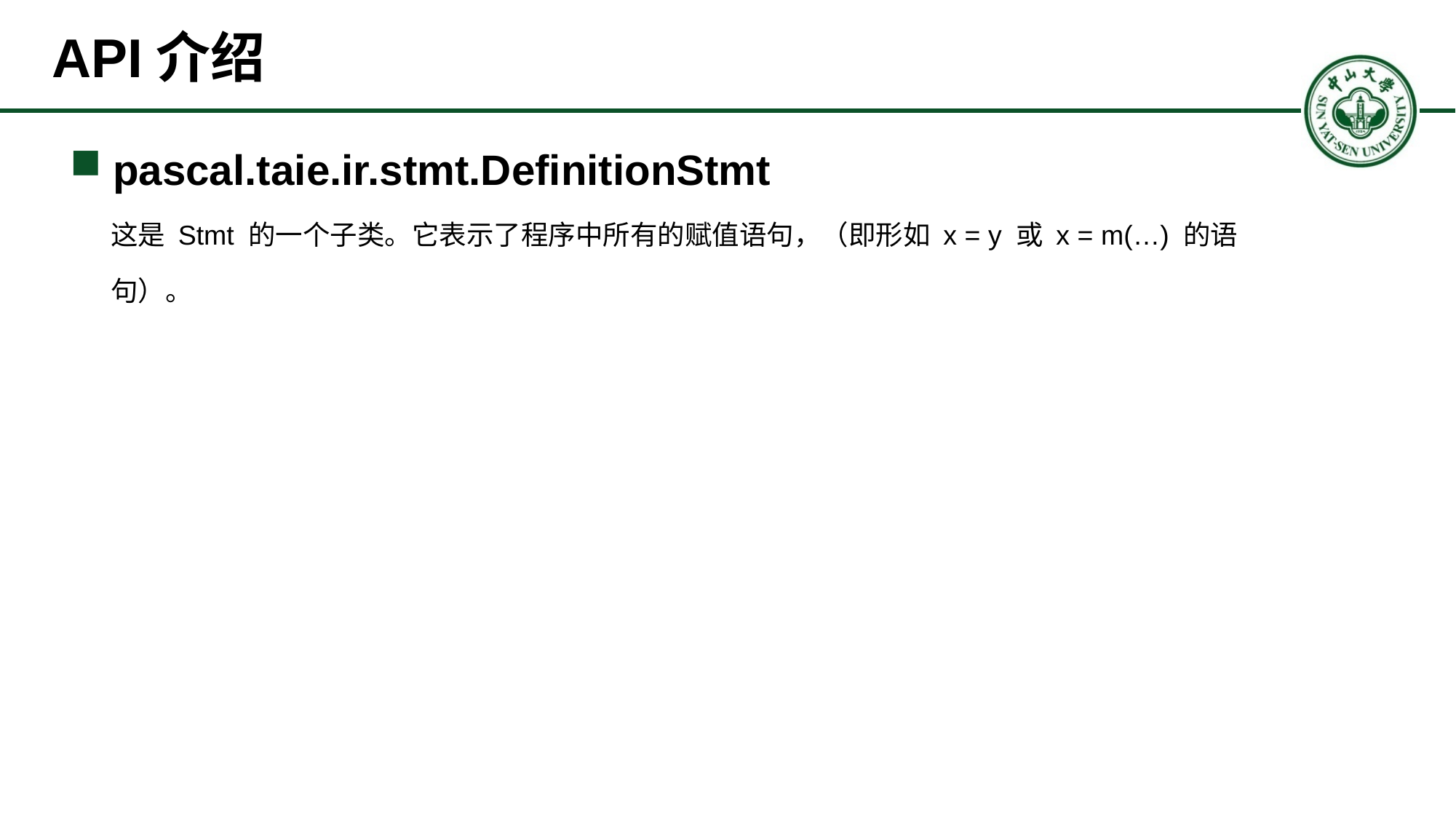

# API介绍
pascal.taie.ir.stmt.DefinitionStmt
这是 Stmt 的一个子类。它表示了程序中所有的赋值语句，（即形如 x = y 或 x = m(…) 的语句）。